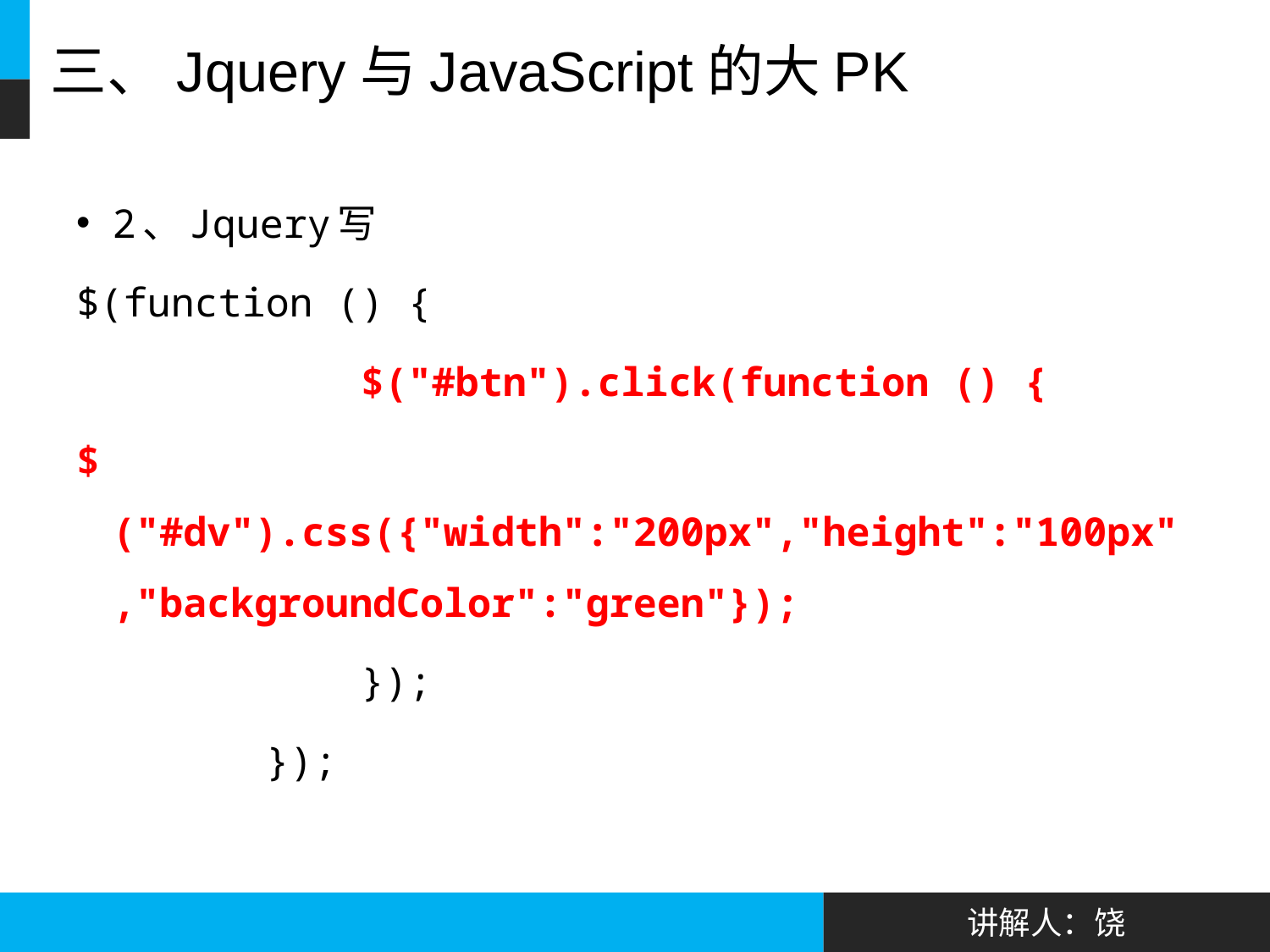

# 三、Jquery与JavaScript的大PK
2、Jquery写
$(function () {
            $("#btn").click(function () {
$("#dv").css({"width":"200px","height":"100px","backgroundColor":"green"});
            });
        });